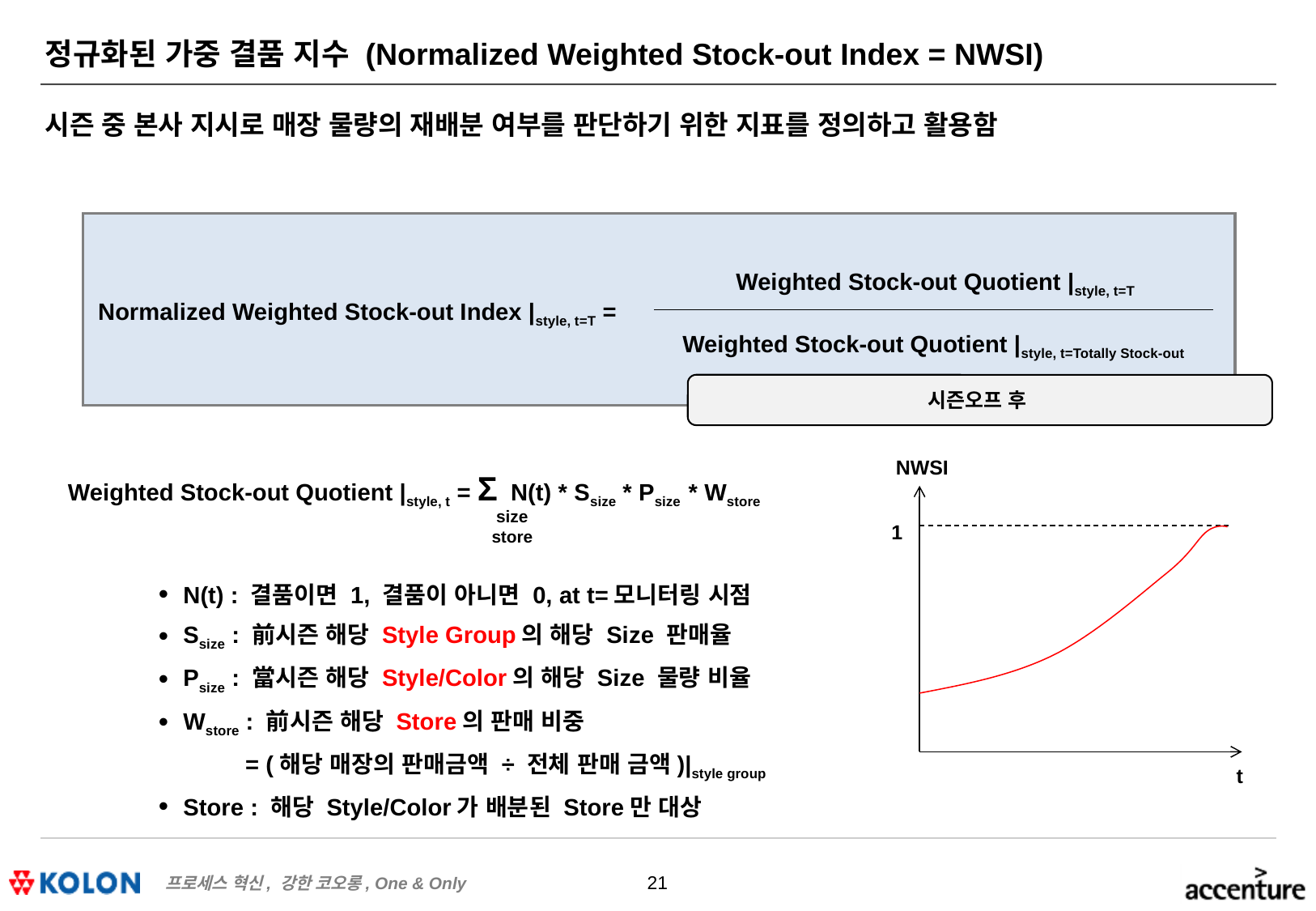

# 정규화된 가중 결품 지수 (Normalized Weighted Stock-out Index = NWSI)
시즌 중 본사 지시로 매장 물량의 재배분 여부를 판단하기 위한 지표를 정의하고 활용함

Weighted Stock-out Quotient |style, t=T
Normalized Weighted Stock-out Index |style, t=T =
Weighted Stock-out Quotient |style, t=Totally Stock-out
시즌오프 후
NWSI
1

t
Weighted Stock-out Quotient |style, t = Σ  N(t) * Ssize * Psize  * Wstore
size
store
N(t) : 결품이면 1, 결품이 아니면 0, at t=모니터링 시점
Ssize : 前시즌 해당 Style Group의 해당 Size 판매율
Psize : 當시즌 해당 Style/Color의 해당 Size 물량 비율
Wstore : 前시즌 해당 Store의 판매 비중
             = (해당 매장의 판매금액 ÷ 전체 판매 금액)|style group
Store : 해당 Style/Color가 배분된 Store만 대상